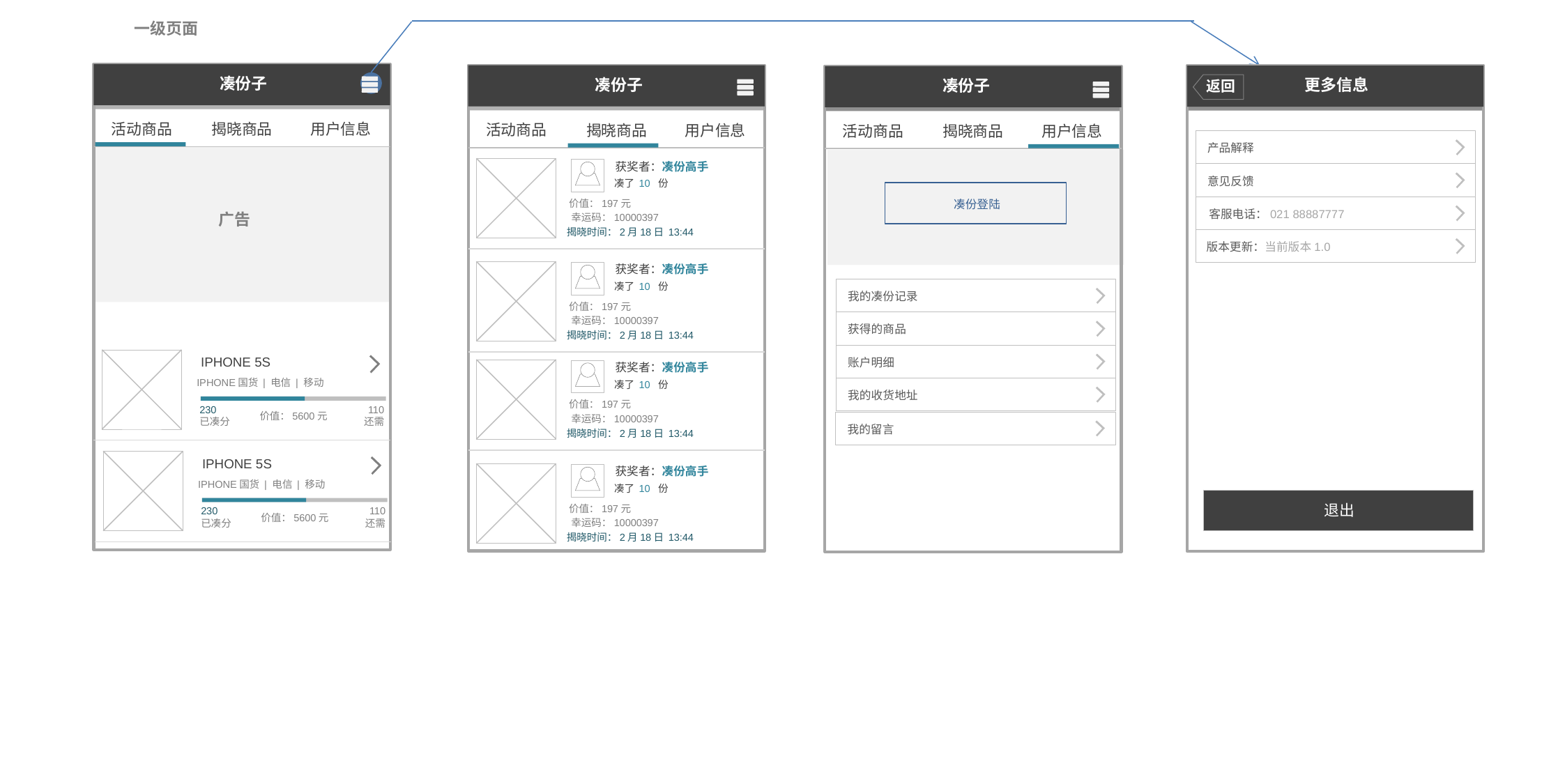

一级页面

凑份子

凑份子
更多信息

凑份子

返回

活动商品
揭晓商品
用户信息
活动商品
揭晓商品
用户信息
活动商品
揭晓商品
用户信息

产品解释

意见反馈

客服电话：021 88887777

版本更新：当前版本1.0

获奖者：凑份高手

凑了 10  份
价值：197元
幸运码：10000397
揭晓时间：2月18日 13:44

凑份登陆
广告
获奖者：凑份高手

凑了 10  份
价值：197元
幸运码：10000397
揭晓时间：2月18日 13:44

我的凑份记录

获得的商品

账户明细
IPHONE 5S

IPHONE国货 | 电信 | 移动

230
已凑分
110
还需
价值：5600元
获奖者：凑份高手

凑了 10  份
价值：197元
幸运码：10000397
揭晓时间：2月18日 13:44

我的收货地址

我的留言
IPHONE 5S

IPHONE国货 | 电信 | 移动

230
已凑分
110
还需
价值：5600元
获奖者：凑份高手

凑了 10  份
价值：197元
幸运码：10000397
揭晓时间：2月18日 13:44

退出